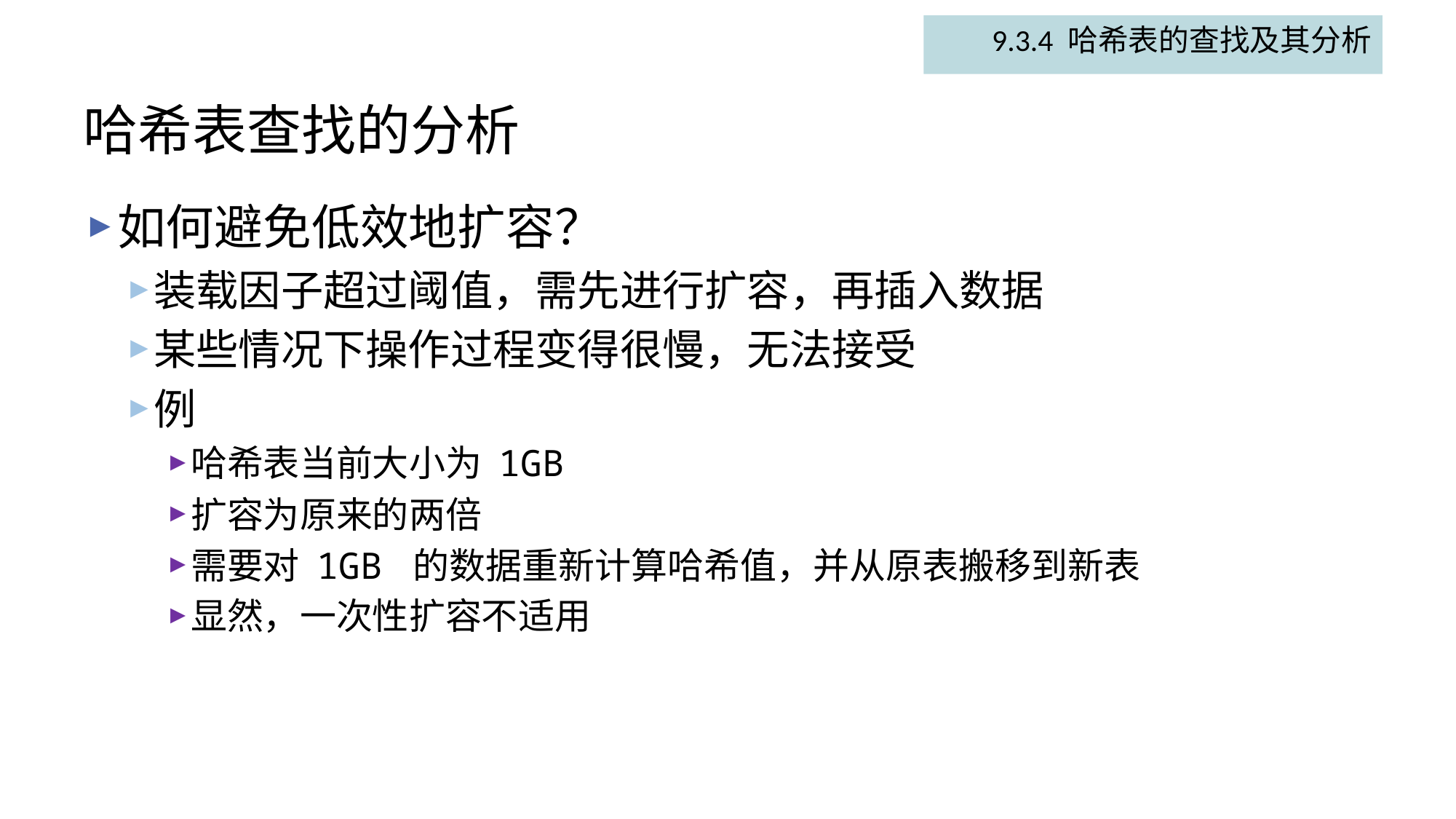

9.3.4 哈希表的查找及其分析
# 哈希表查找的分析
如何避免低效地扩容？
装载因子超过阈值，需先进行扩容，再插入数据
某些情况下操作过程变得很慢，无法接受
例
哈希表当前大小为 1GB
扩容为原来的两倍
需要对 1GB 的数据重新计算哈希值，并从原表搬移到新表
显然，一次性扩容不适用